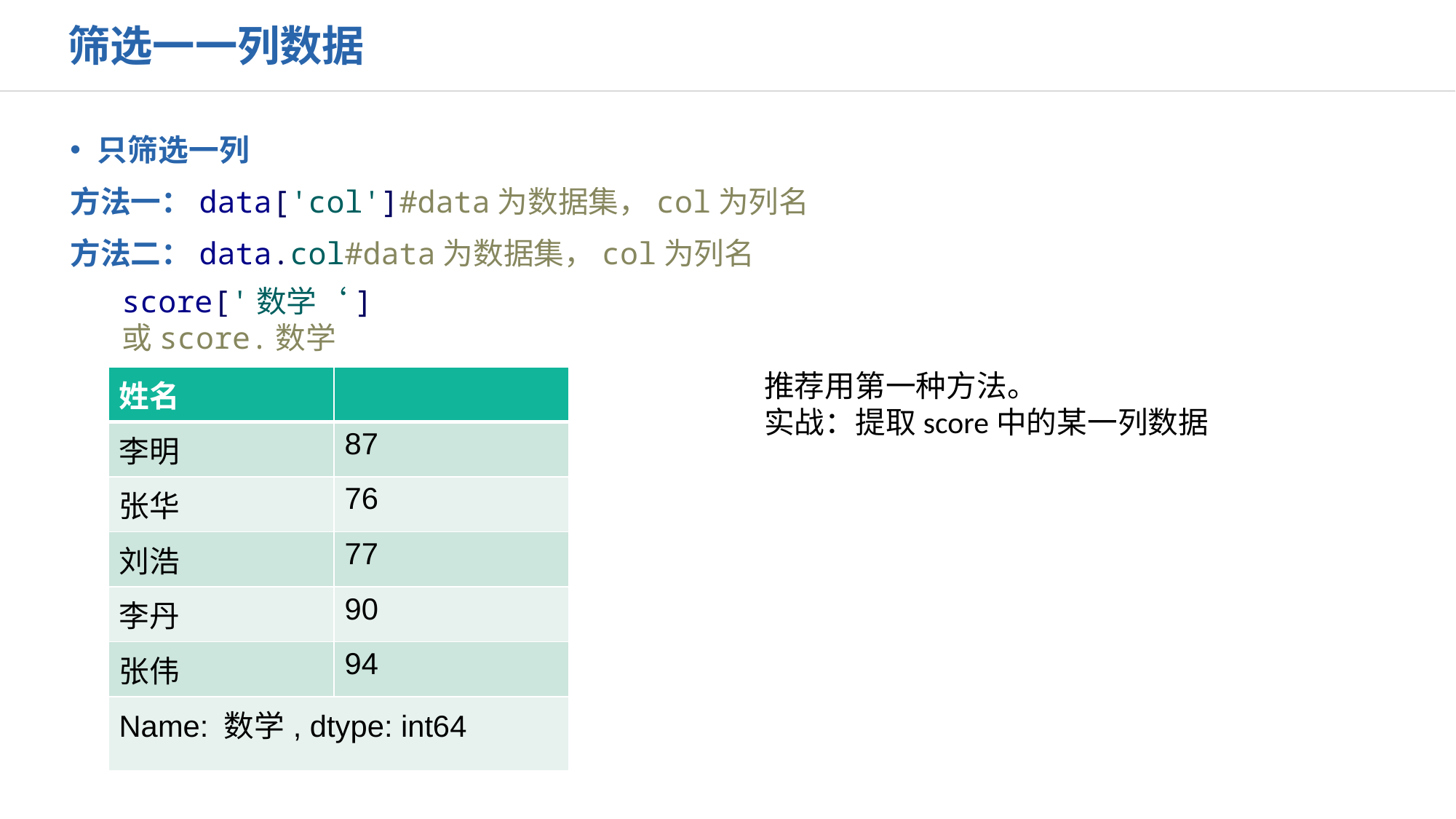

筛选一一列数据
只筛选一列
方法一：data['col']#data为数据集，col为列名
方法二：data.col#data为数据集，col为列名

score['数学‘]
或score.数学
推荐用第一种方法。
实战：提取score中的某一列数据
| 姓名 |  |
| --- | --- |
| 李明 | 87 |
| 张华 | 76 |
| 刘浩 | 77 |
| 李丹 | 90 |
| 张伟 | 94 |
| Name: 数学, dtype: int64 |  |